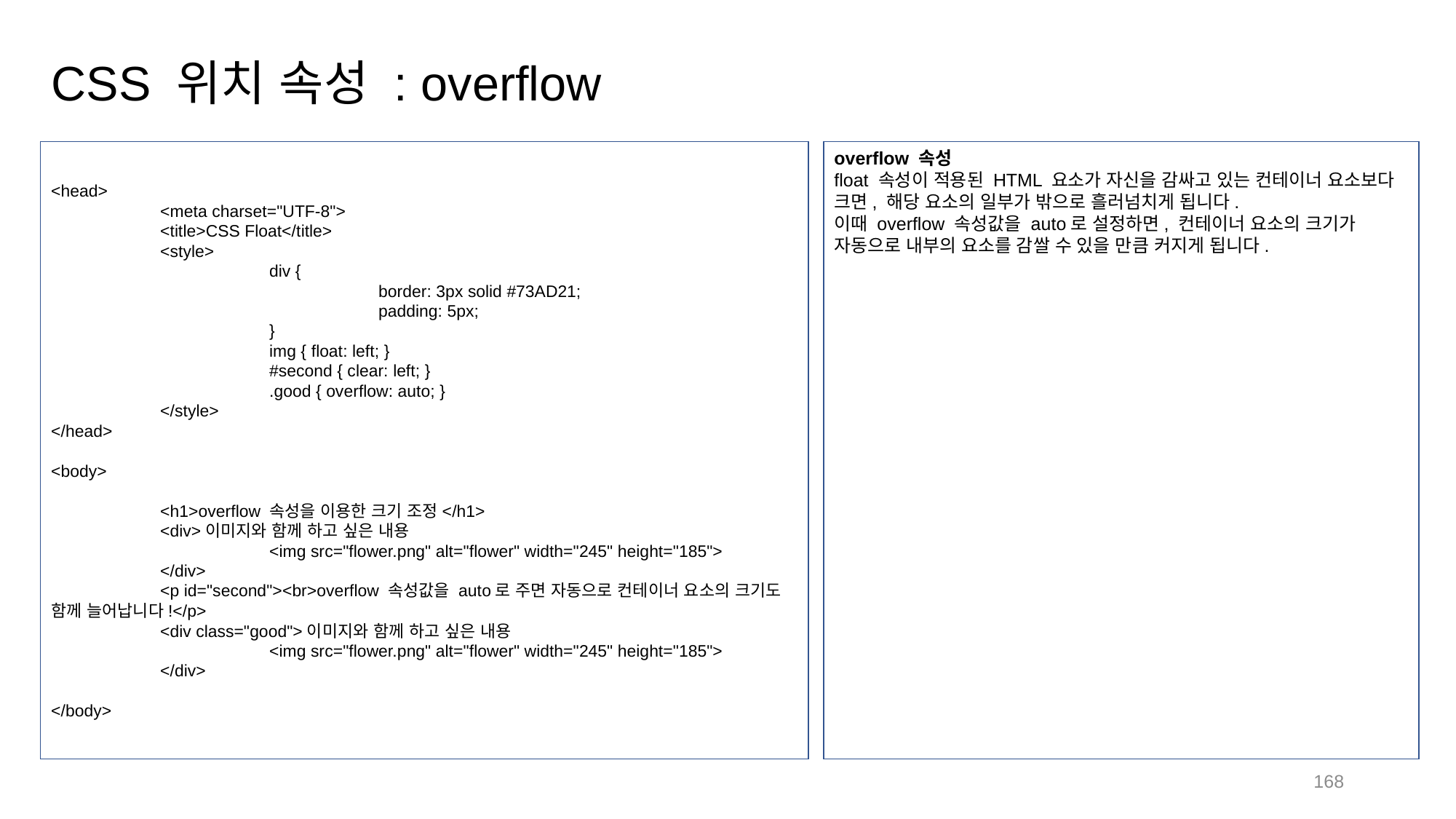

# CSS 위치 속성 : overflow
<head>
	<meta charset="UTF-8">
	<title>CSS Float</title>
	<style>
		div {
			border: 3px solid #73AD21;
			padding: 5px;
		}
		img { float: left; }
		#second { clear: left; }
		.good { overflow: auto; }
	</style>
</head>

<body>

	<h1>overflow 속성을 이용한 크기 조정</h1>
	<div>이미지와 함께 하고 싶은 내용
		<img src="flower.png" alt="flower" width="245" height="185">
	</div>
	<p id="second"><br>overflow 속성값을 auto로 주면 자동으로 컨테이너 요소의 크기도 함께 늘어납니다!</p>
	<div class="good">이미지와 함께 하고 싶은 내용
		<img src="flower.png" alt="flower" width="245" height="185">
	</div>

</body>
overflow 속성
float 속성이 적용된 HTML 요소가 자신을 감싸고 있는 컨테이너 요소보다 크면, 해당 요소의 일부가 밖으로 흘러넘치게 됩니다.
이때 overflow 속성값을 auto로 설정하면, 컨테이너 요소의 크기가 자동으로 내부의 요소를 감쌀 수 있을 만큼 커지게 됩니다.
168